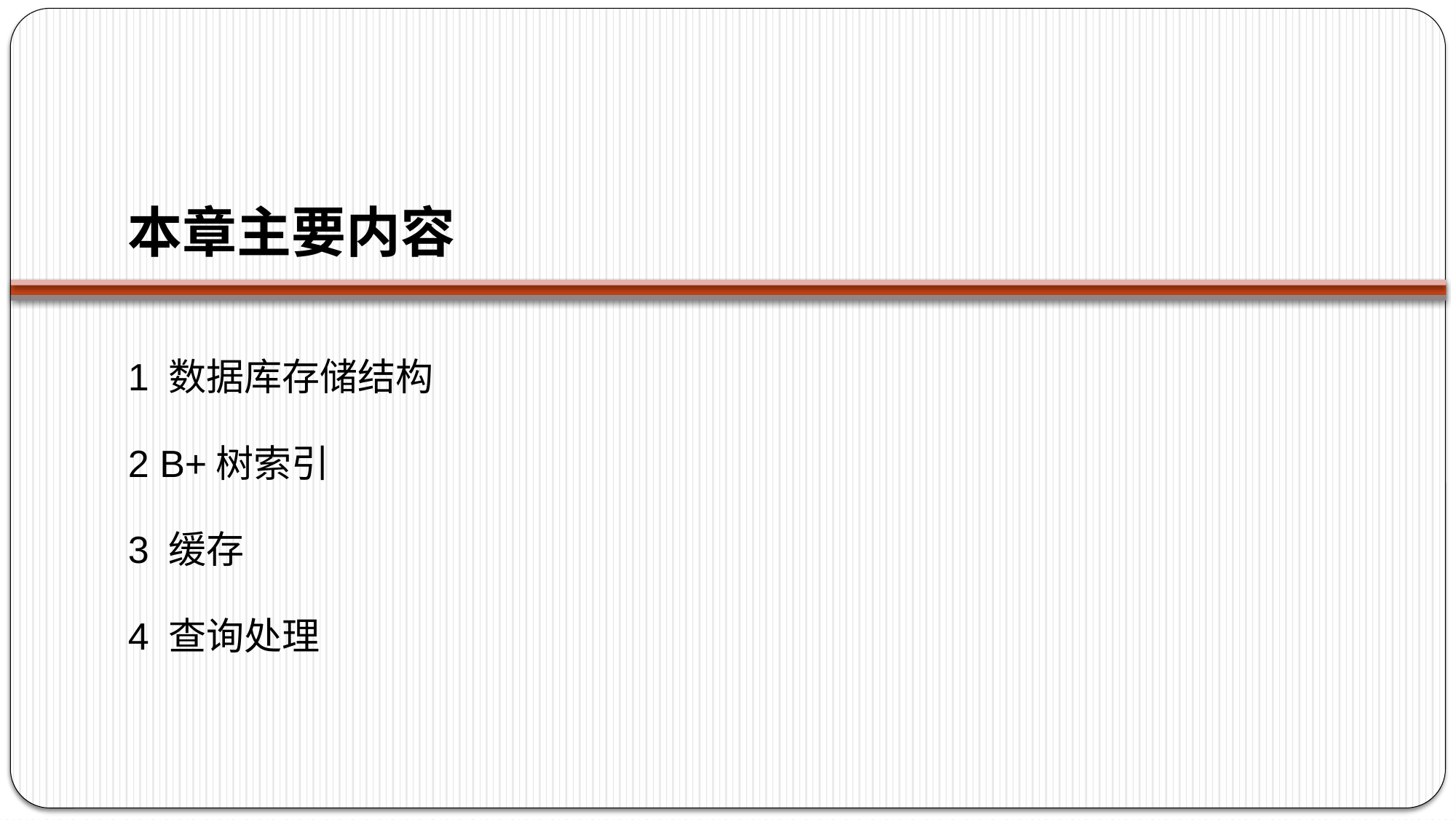

# 本章主要内容
1 数据库存储结构
2 B+树索引
3 缓存
4 查询处理